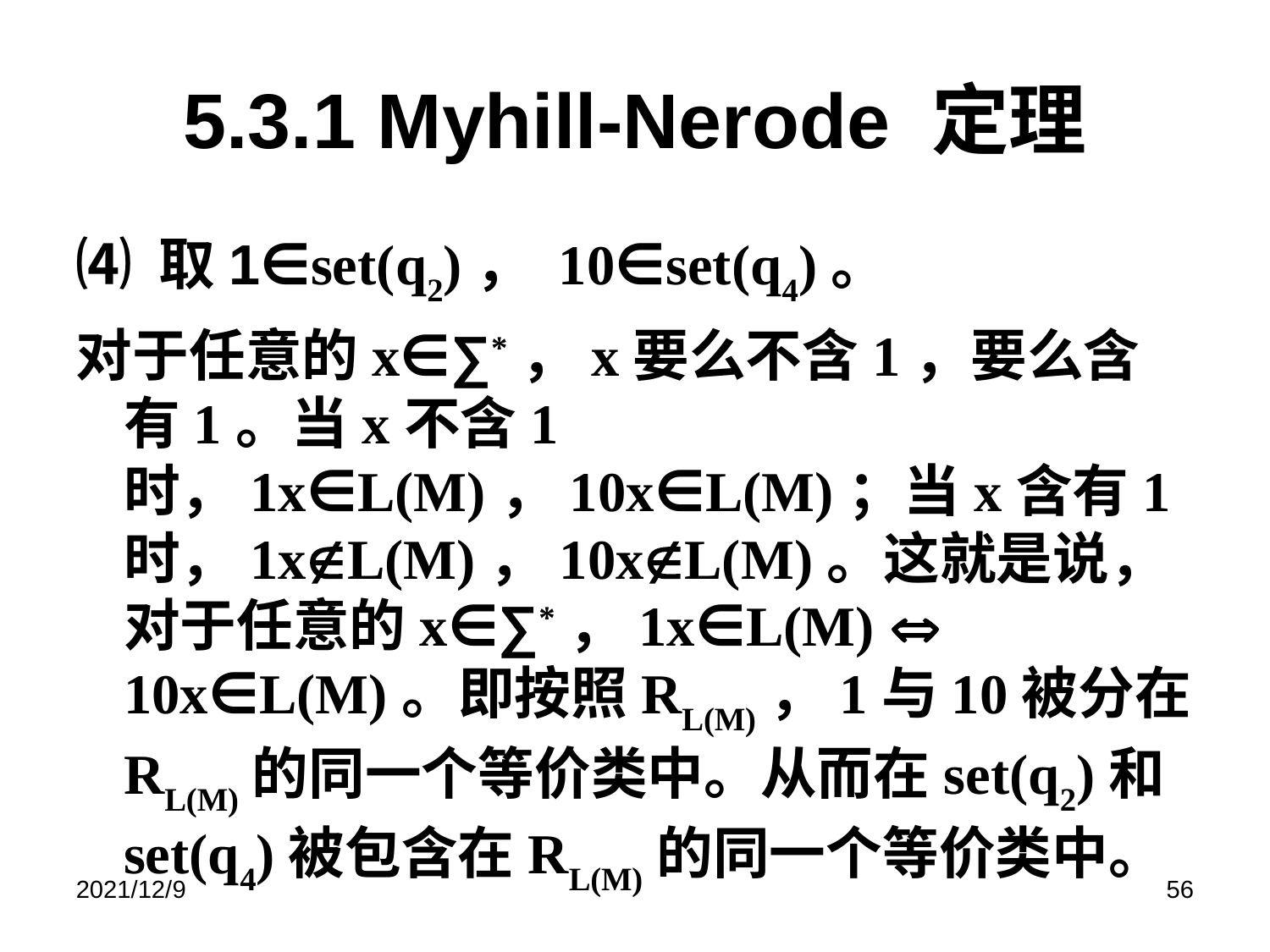

# 5.3.1 Myhill-Nerode 定理
⑷ 取1∈set(q2)， 10∈set(q4)。
对于任意的x∈∑*，x要么不含1，要么含有1。当x不含1时，1x∈L(M)，10x∈L(M)；当x含有1时，1x∉L(M)，10x∉L(M)。这就是说，对于任意的x∈∑*，1x∈L(M) ⇔ 10x∈L(M)。即按照RL(M)，1与10被分在RL(M)的同一个等价类中。从而在set(q2)和set(q4)被包含在RL(M)的同一个等价类中。
2021/12/9
56